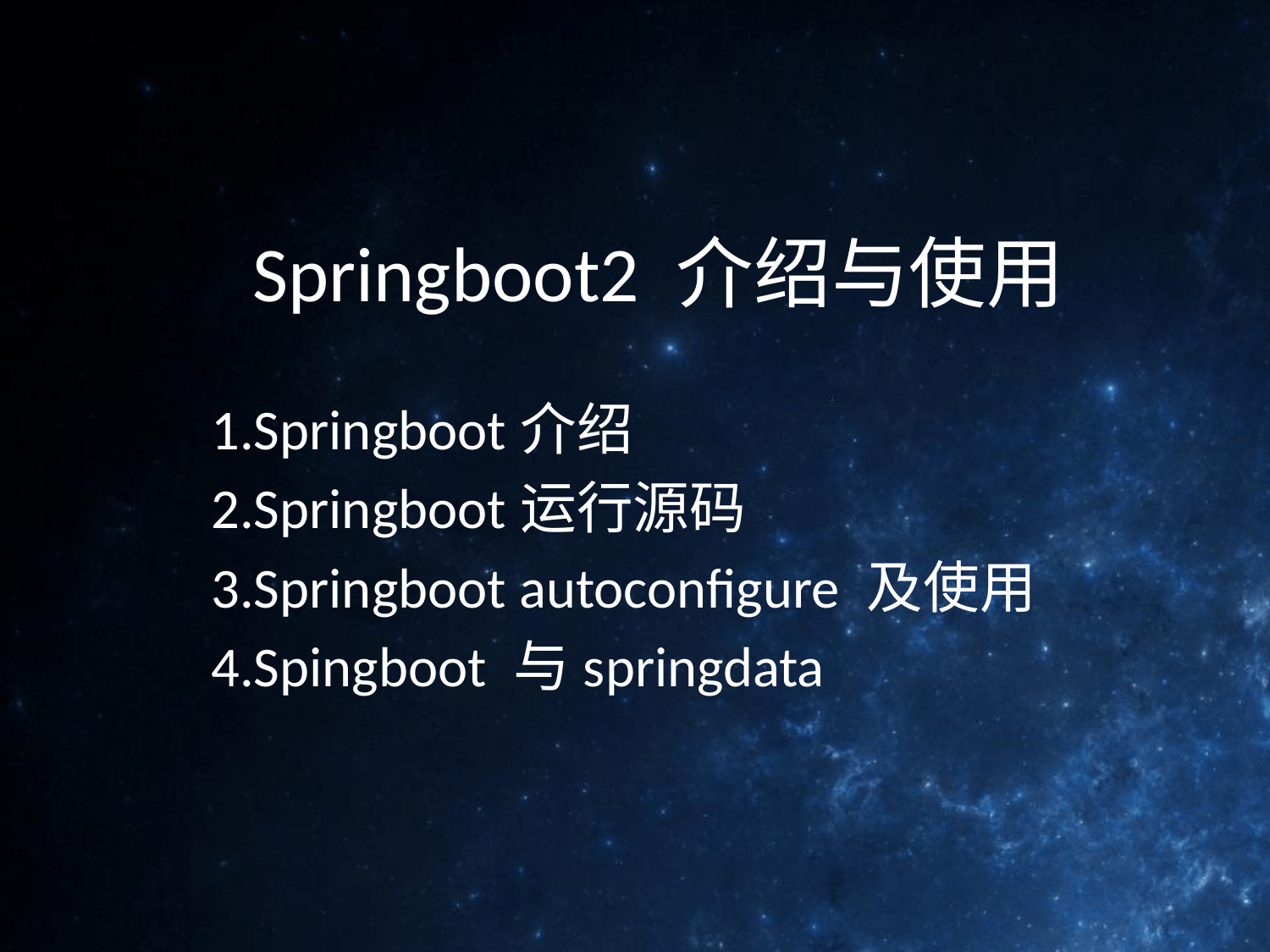

# Springboot2 介绍与使用
1.Springboot介绍
2.Springboot运行源码
3.Springboot autoconfigure 及使用
4.Spingboot 与springdata